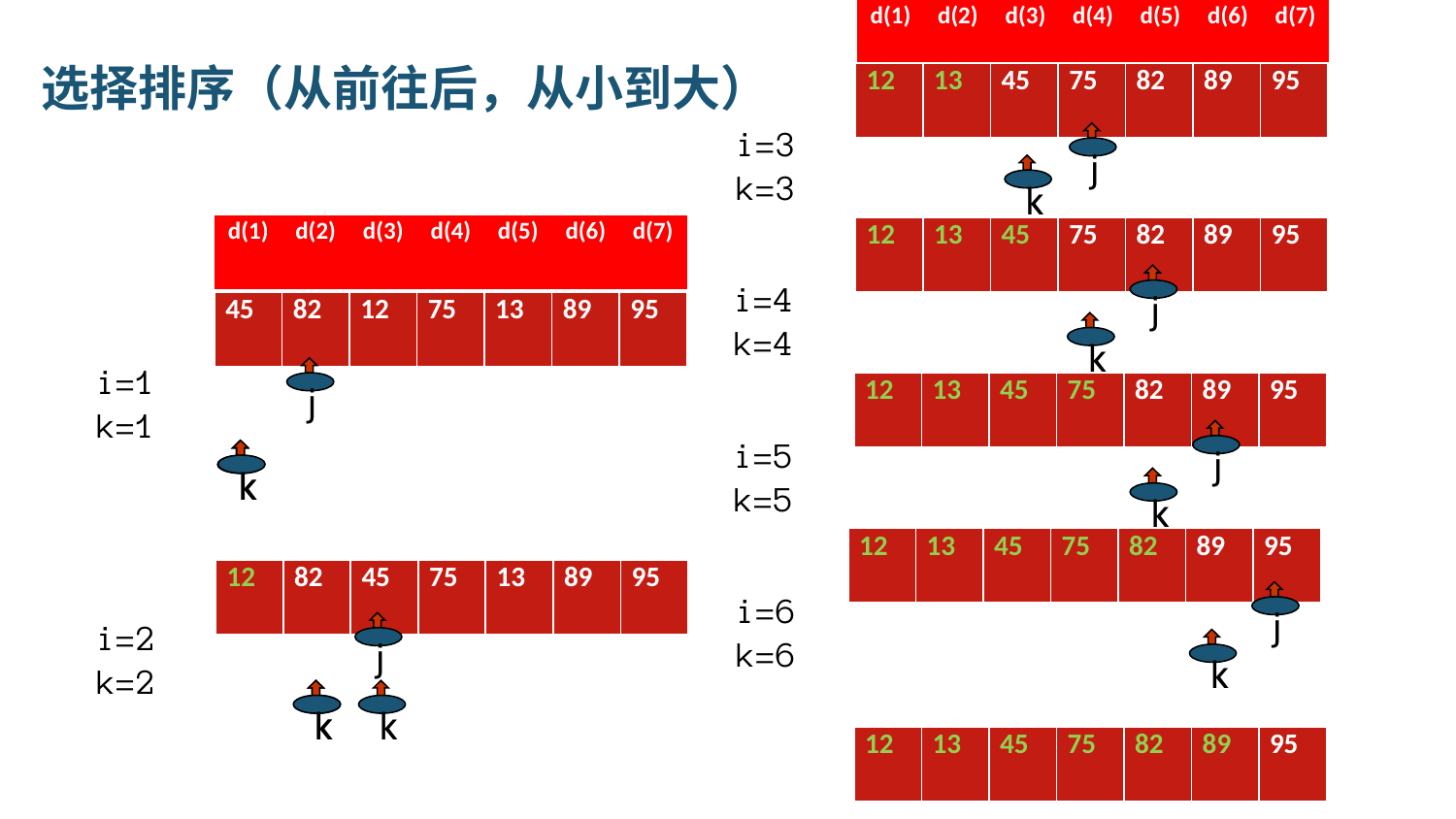

| d(1) | d(2) | d(3) | d(4) | d(5) | d(6) | d(7) |
| --- | --- | --- | --- | --- | --- | --- |
# 选择排序（从前往后，从小到大）
| 12 | 13 | 45 | 75 | 82 | 89 | 95 |
| --- | --- | --- | --- | --- | --- | --- |
i=3
k=3

j

k
| d(1) | d(2) | d(3) | d(4) | d(5) | d(6) | d(7) |
| --- | --- | --- | --- | --- | --- | --- |
| 12 | 13 | 45 | 75 | 82 | 89 | 95 |
| --- | --- | --- | --- | --- | --- | --- |

j
i=4
k=4
| 45 | 82 | 12 | 75 | 13 | 89 | 95 |
| --- | --- | --- | --- | --- | --- | --- |

k
i=1
k=1

j
| 12 | 13 | 45 | 75 | 82 | 89 | 95 |
| --- | --- | --- | --- | --- | --- | --- |

j
i=5
k=5

k

k

k
| 12 | 13 | 45 | 75 | 82 | 89 | 95 |
| --- | --- | --- | --- | --- | --- | --- |
| 12 | 82 | 45 | 75 | 13 | 89 | 95 |
| --- | --- | --- | --- | --- | --- | --- |
i=6
k=6

j
i=2
k=2

j

k

k

k

k
| 12 | 13 | 45 | 75 | 82 | 89 | 95 |
| --- | --- | --- | --- | --- | --- | --- |